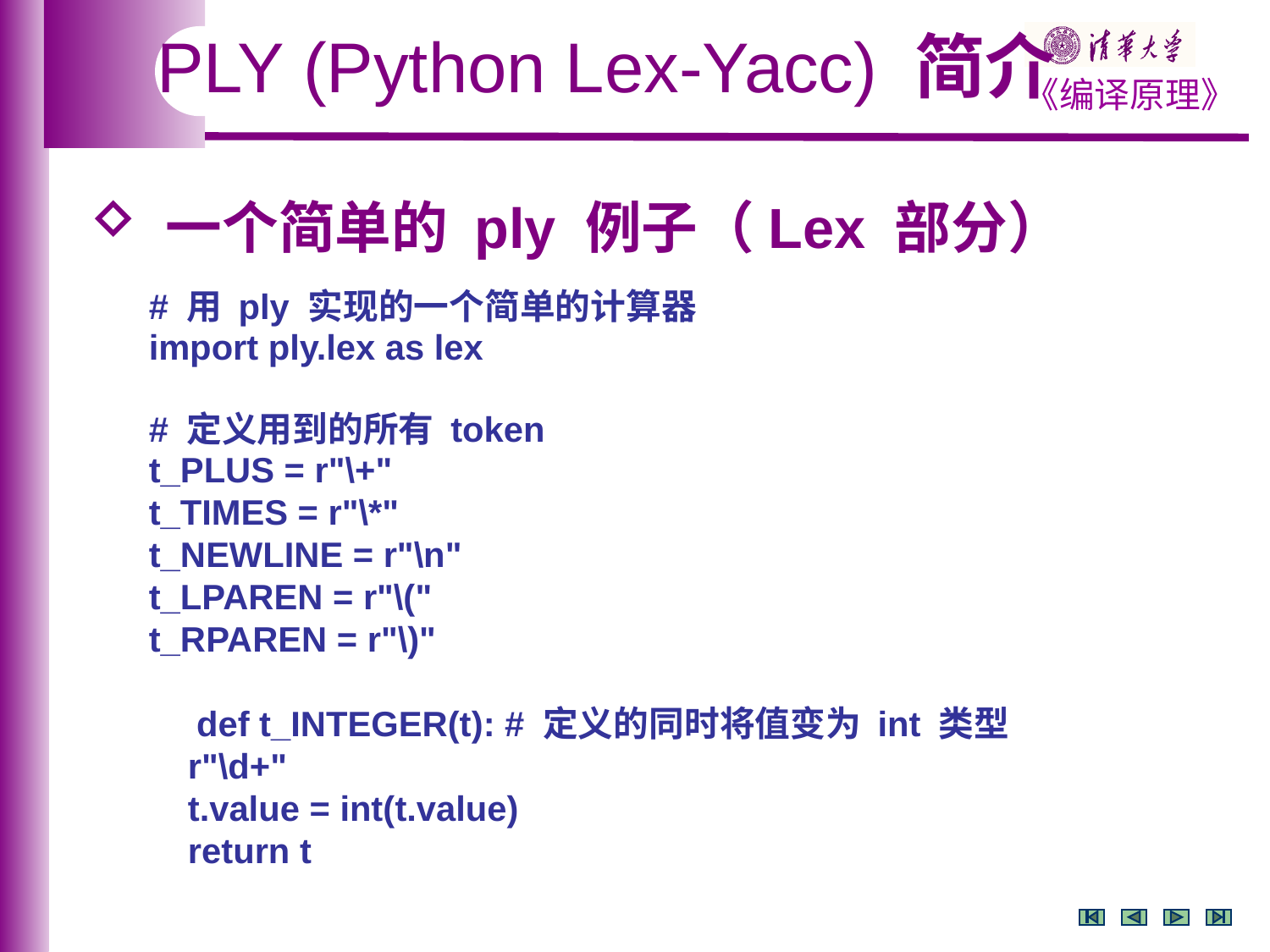

PLY (Python Lex-Yacc) 简介

 一个简单的 ply 例子（Lex 部分）
# 用 ply 实现的一个简单的计算器
import ply.lex as lex

# 定义用到的所有 token
t_PLUS = r"\+"
t_TIMES = r"\*"
t_NEWLINE = r"\n"
t_LPAREN = r"\("
t_RPAREN = r"\)"
def t_INTEGER(t): # 定义的同时将值变为 int 类型
    r"\d+"
    t.value = int(t.value)
    return t